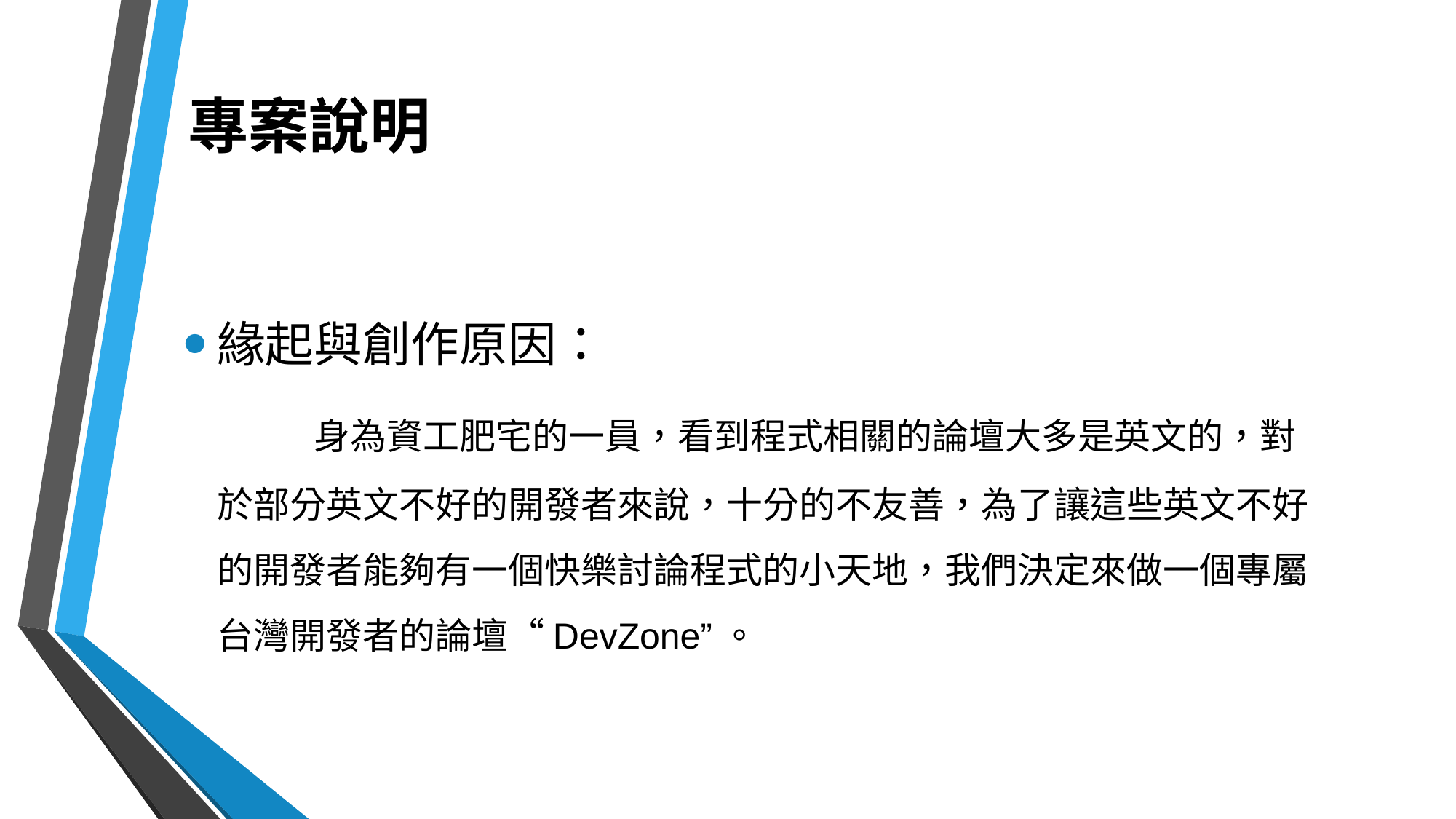

# 專案說明
緣起與創作原因：
　　身為資工肥宅的一員，看到程式相關的論壇大多是英文的，對於部分英文不好的開發者來說，十分的不友善，為了讓這些英文不好的開發者能夠有一個快樂討論程式的小天地，我們決定來做一個專屬台灣開發者的論壇“DevZone”。